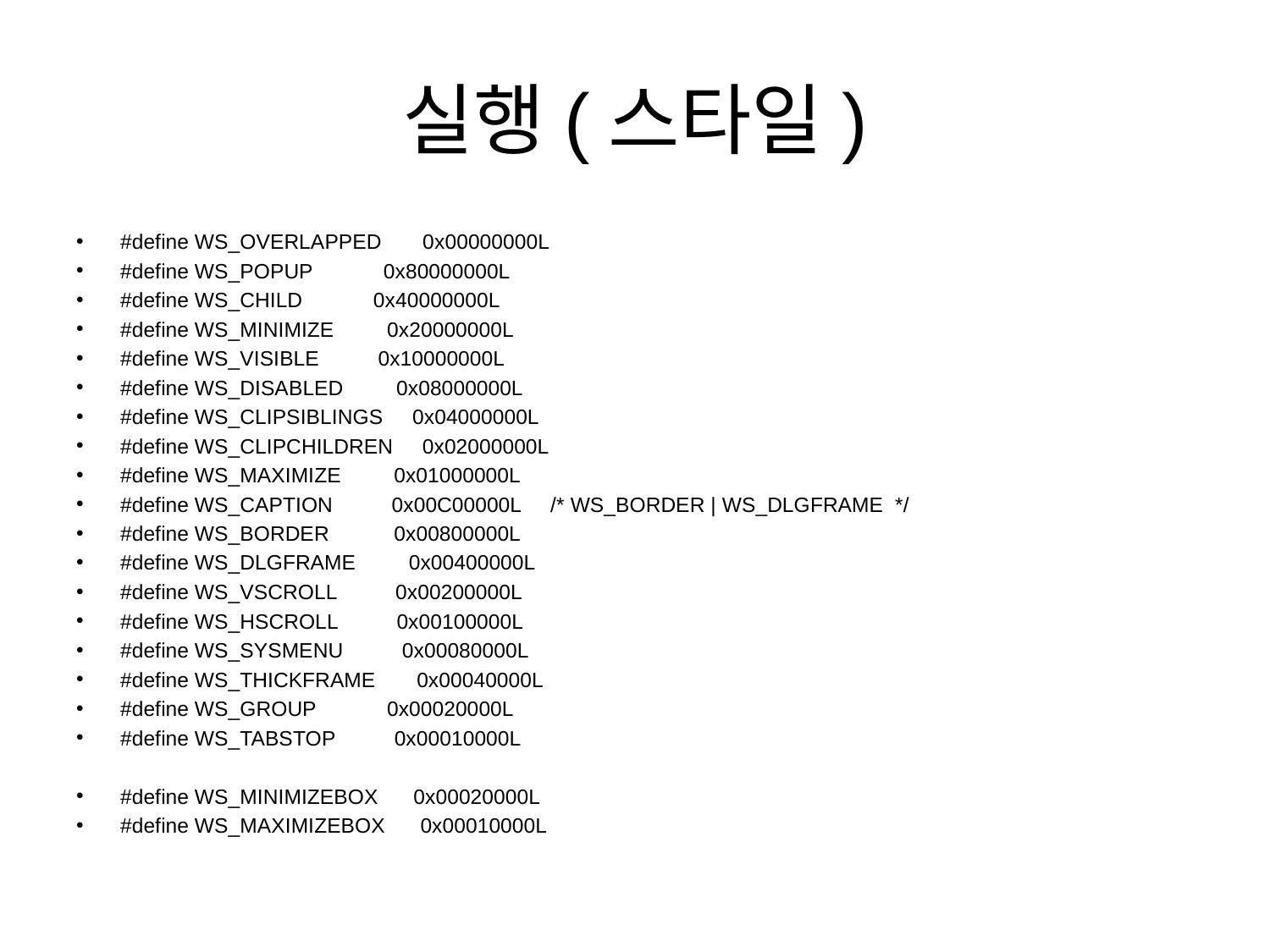

# 실행(스타일)
#define WS_OVERLAPPED       0x00000000L
#define WS_POPUP            0x80000000L
#define WS_CHILD            0x40000000L
#define WS_MINIMIZE         0x20000000L
#define WS_VISIBLE          0x10000000L
#define WS_DISABLED         0x08000000L
#define WS_CLIPSIBLINGS     0x04000000L
#define WS_CLIPCHILDREN     0x02000000L
#define WS_MAXIMIZE         0x01000000L
#define WS_CAPTION          0x00C00000L     /* WS_BORDER | WS_DLGFRAME  */
#define WS_BORDER           0x00800000L
#define WS_DLGFRAME         0x00400000L
#define WS_VSCROLL          0x00200000L
#define WS_HSCROLL          0x00100000L
#define WS_SYSMENU          0x00080000L
#define WS_THICKFRAME       0x00040000L
#define WS_GROUP            0x00020000L
#define WS_TABSTOP          0x00010000L

#define WS_MINIMIZEBOX      0x00020000L
#define WS_MAXIMIZEBOX      0x00010000L